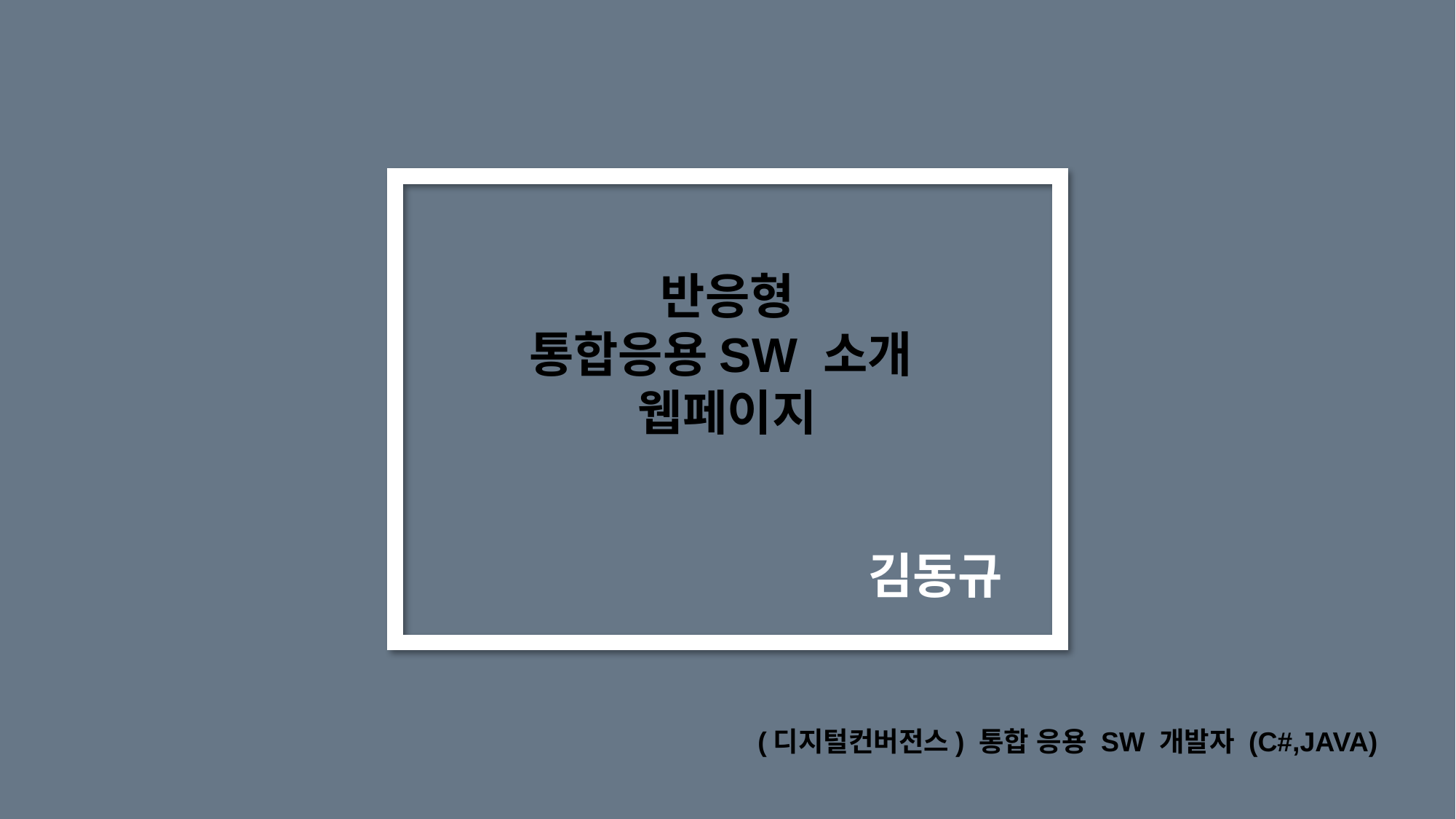

반응형
통합응용SW 소개
웹페이지
김동규
(디지털컨버전스) 통합 응용 SW 개발자 (C#,JAVA)